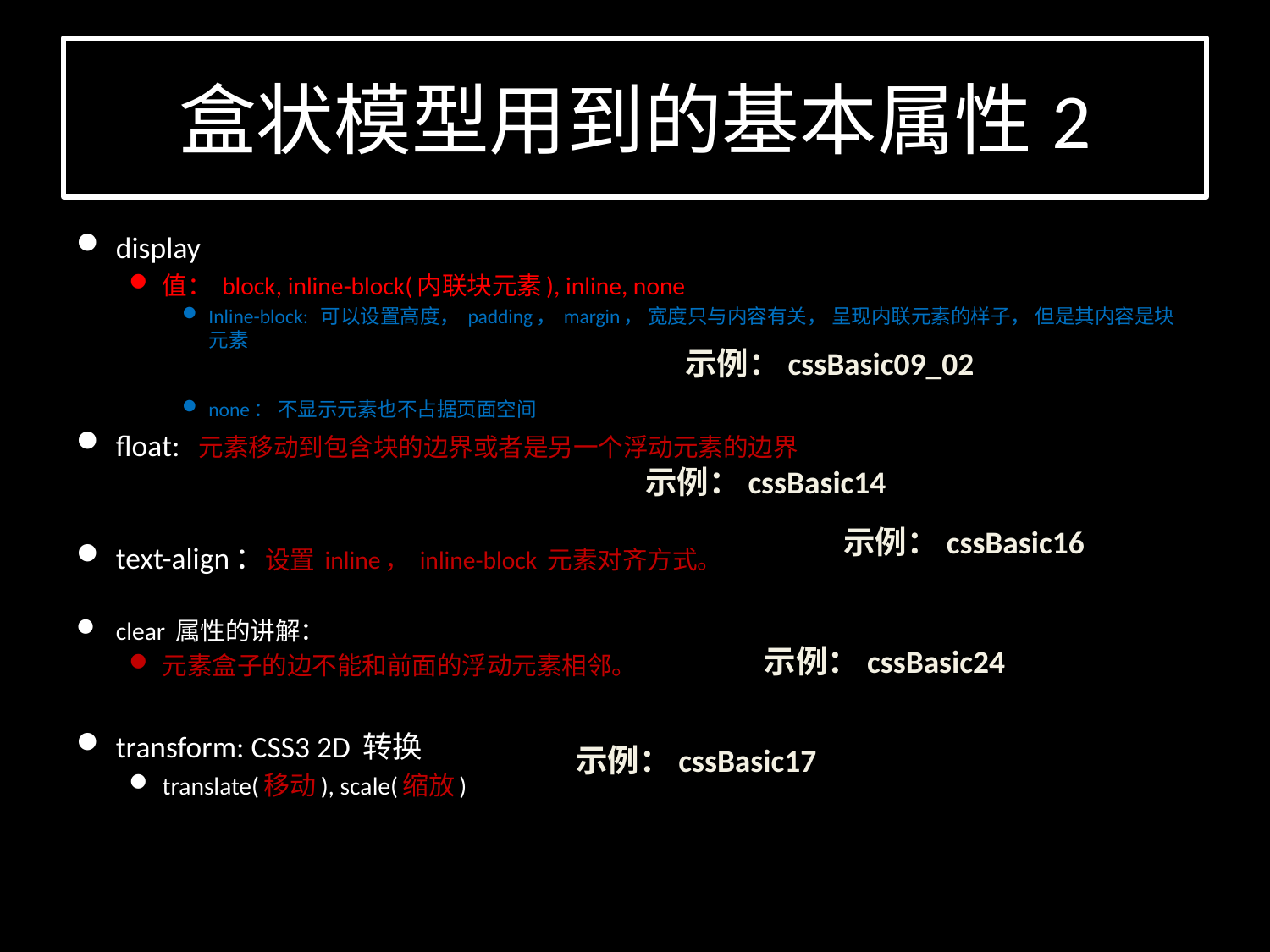

# 盒状模型用到的基本属性2
display
值： block, inline-block(内联块元素), inline, none
Inline-block:  可以设置高度， padding， margin， 宽度只与内容有关， 呈现内联元素的样子， 但是其内容是块元素

none： 不显示元素也不占据页面空间
float:  元素移动到包含块的边界或者是另一个浮动元素的边界

text-align：设置 inline， inline-block 元素对齐方式。

clear 属性的讲解：
元素盒子的边不能和前面的浮动元素相邻。

transform: CSS3 2D 转换
translate(移动), scale(缩放)

示例：cssBasic09_02
示例：cssBasic14
示例：cssBasic16
示例：cssBasic24
示例：cssBasic17